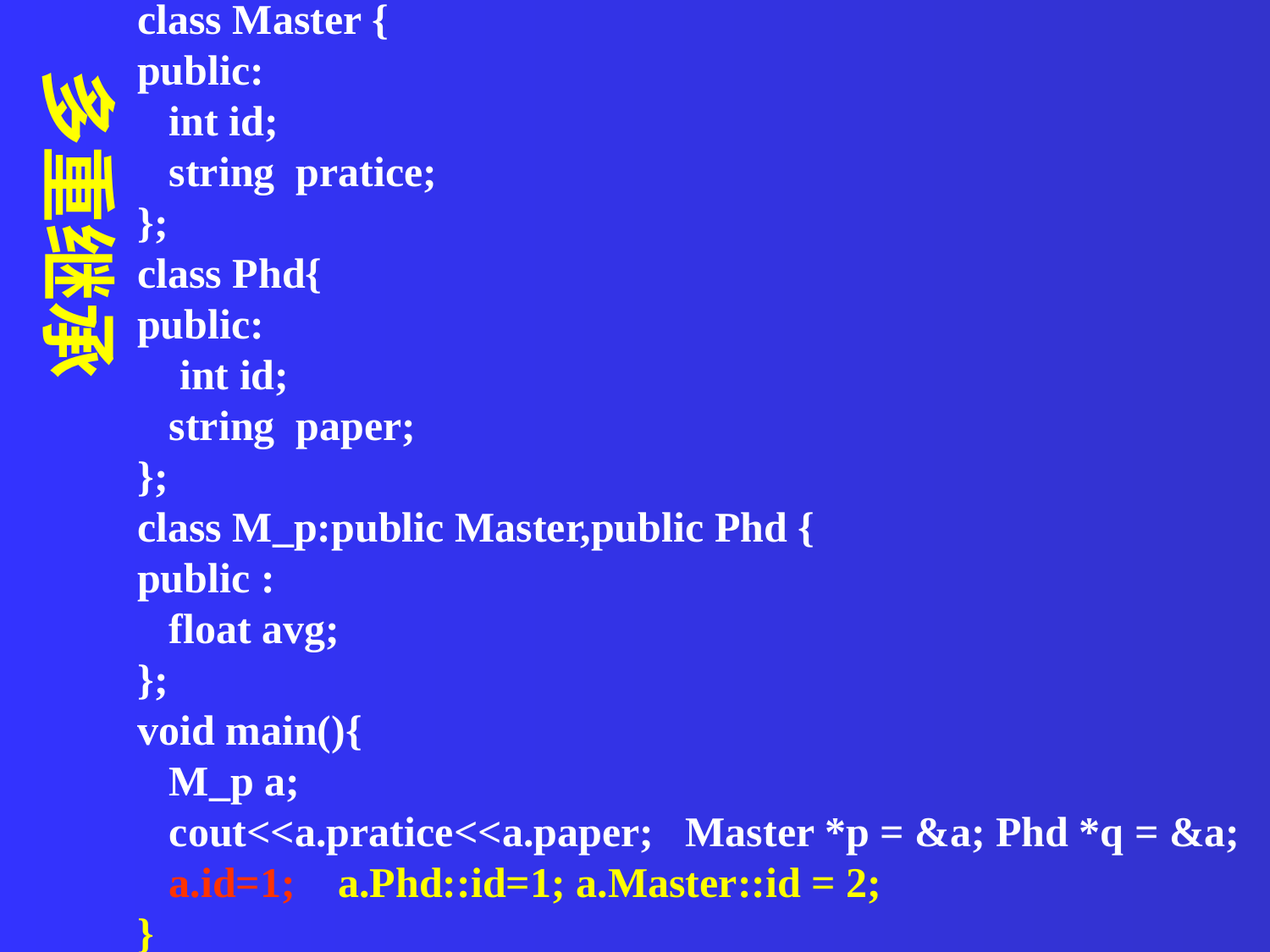

class Master {
public:
   int id;
   string  pratice;
};
class Phd{
public:
    int id;
   string  paper;
};
class M_p:public Master,public Phd {
public :
   float avg;
};
void main(){
   M_p a;
   cout<<a.pratice<<a.paper;   Master *p = &a; Phd *q = &a;
   a.id=1;    a.Phd::id=1; a.Master::id = 2;
}
多重继承